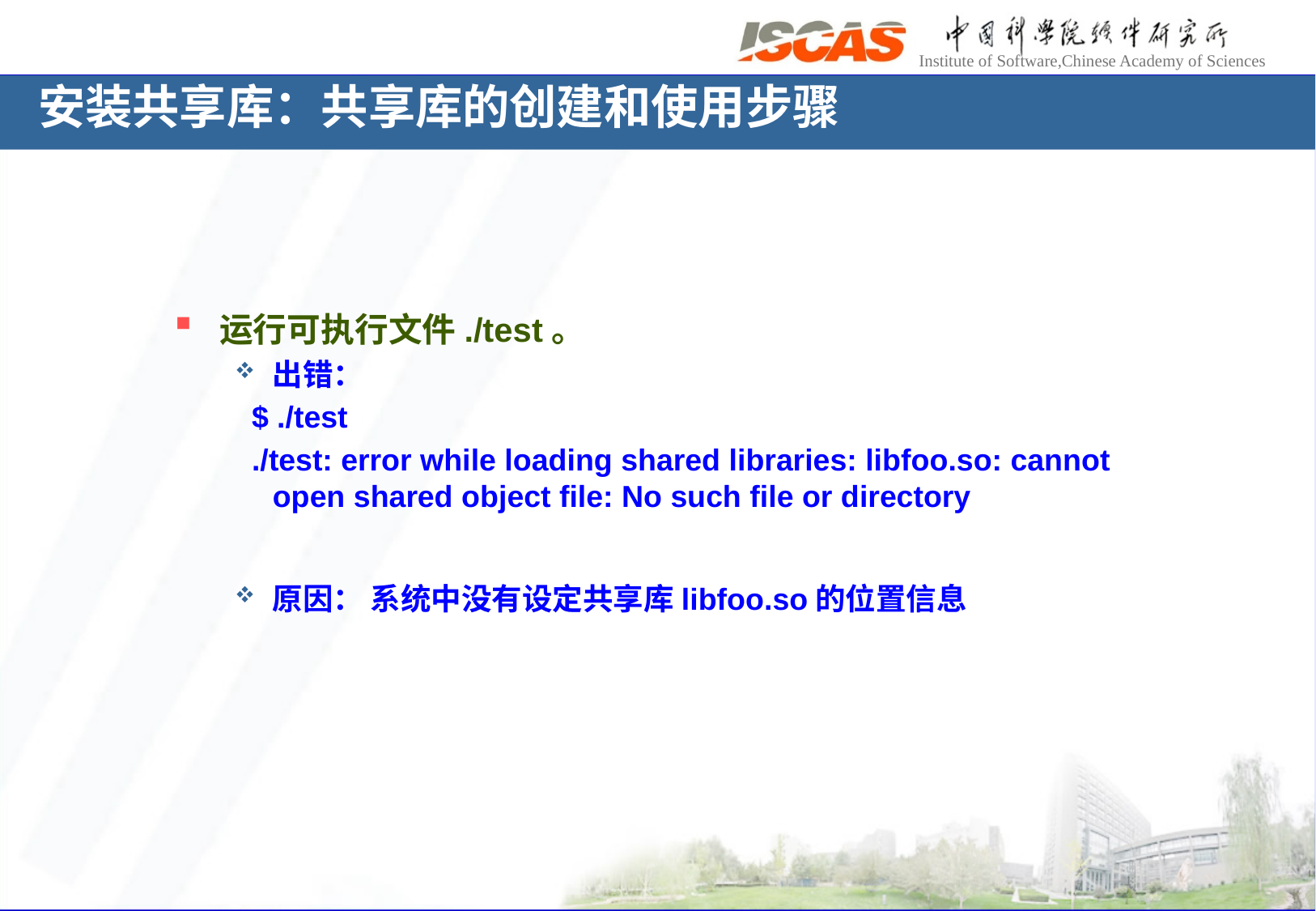

安装共享库：共享库的创建和使用步骤
运行可执行文件./test。
出错：
  $ ./test
  ./test: error while loading shared libraries: libfoo.so: cannot open shared object file: No such file or directory

原因： 系统中没有设定共享库libfoo.so的位置信息